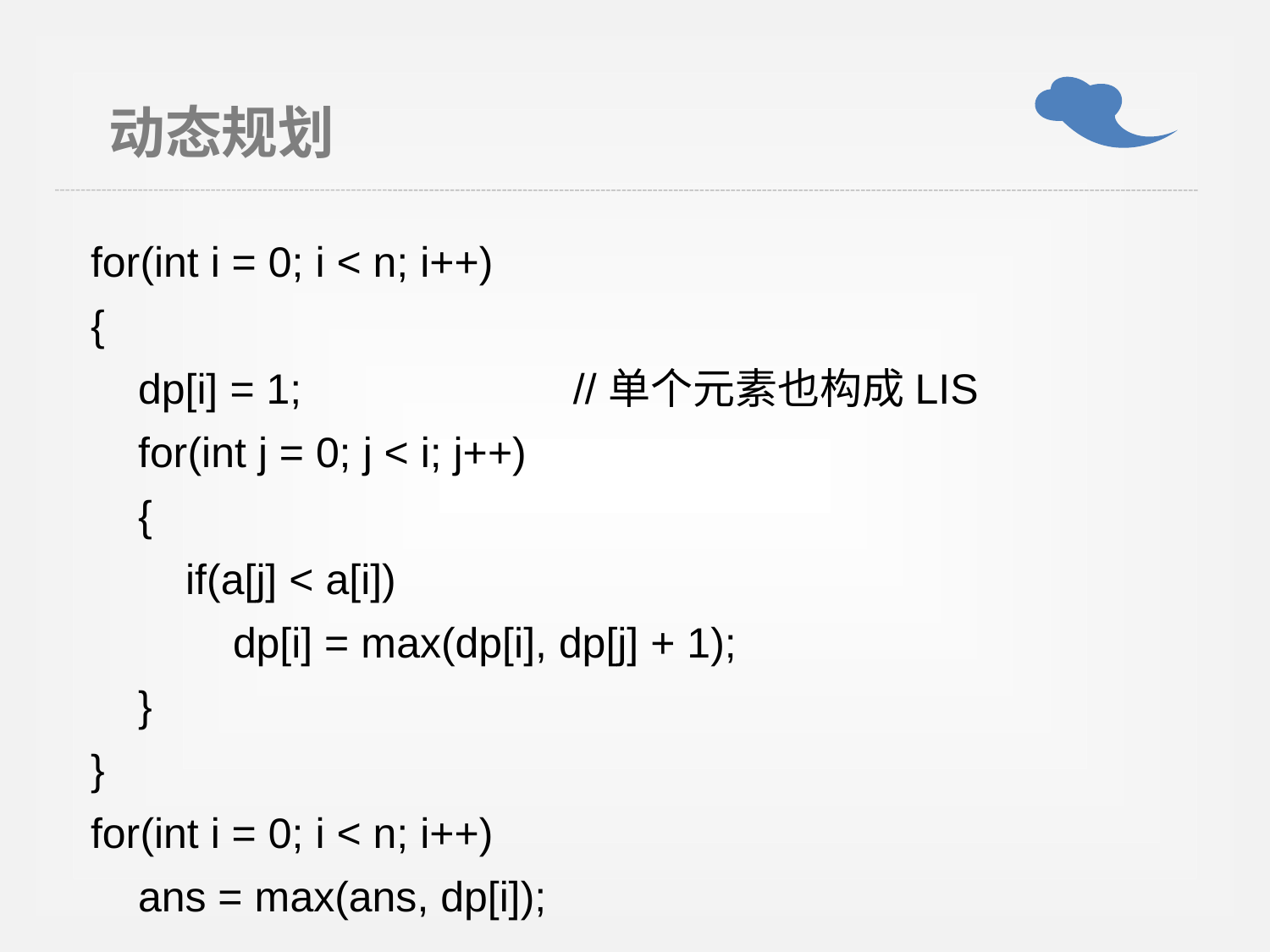

动态规划

for(int i = 0; i < n; i++)
{
    dp[i] = 1;                       //单个元素也构成LIS
    for(int j = 0; j < i; j++)
    {
        if(a[j] < a[i])
            dp[i] = max(dp[i], dp[j] + 1);
    }
}
for(int i = 0; i < n; i++)
    ans = max(ans, dp[i]);